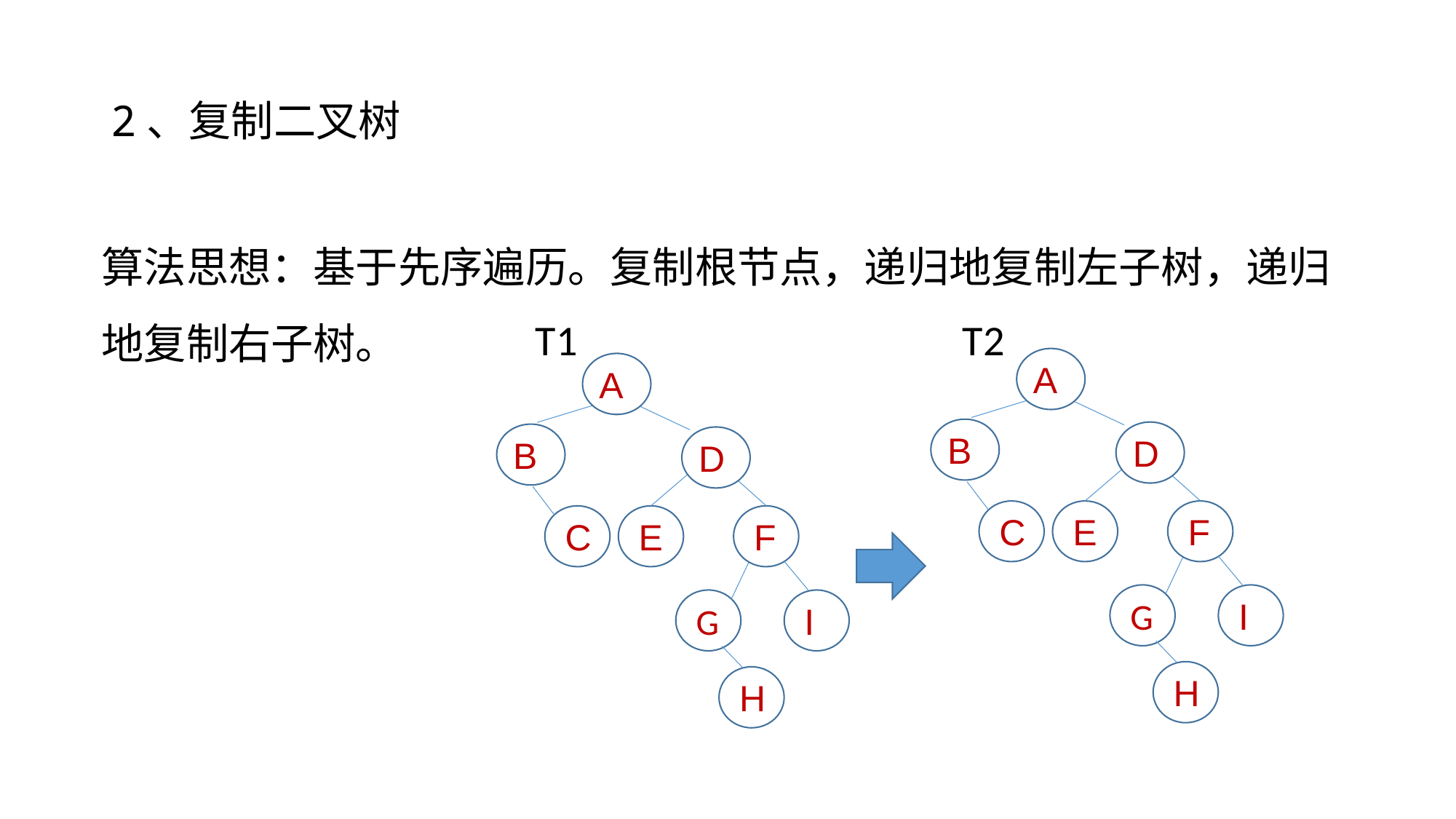

# 2、复制二叉树
算法思想：基于先序遍历。复制根节点，递归地复制左子树，递归地复制右子树。
T1                                        T2
A
B
D
C
E
F
G
I
H
A
B
D
C
E
F
G
I
H